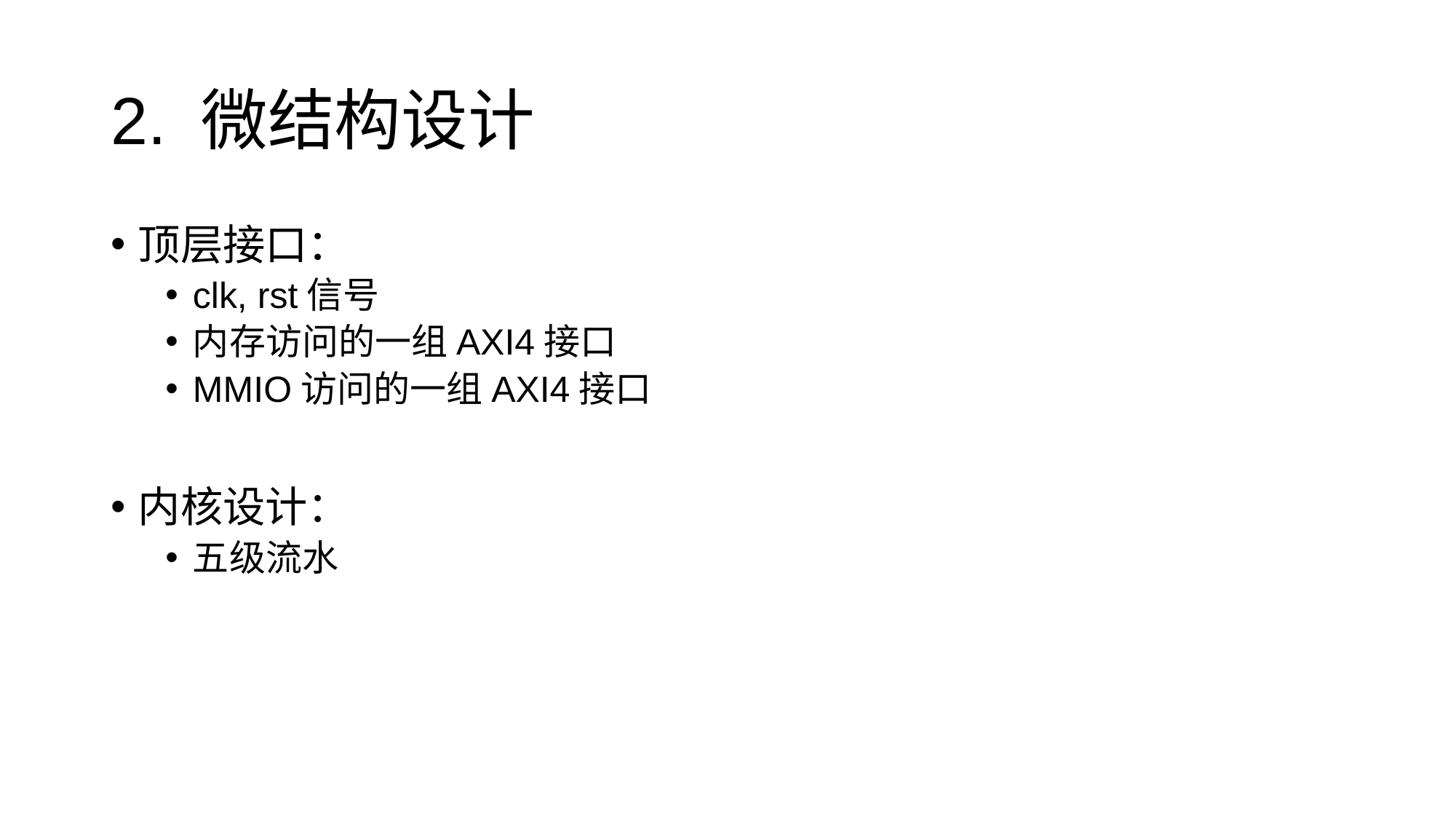

# 2. 微结构设计
顶层接口：
clk, rst信号
内存访问的一组AXI4接口
MMIO访问的一组AXI4接口

内核设计：
五级流水